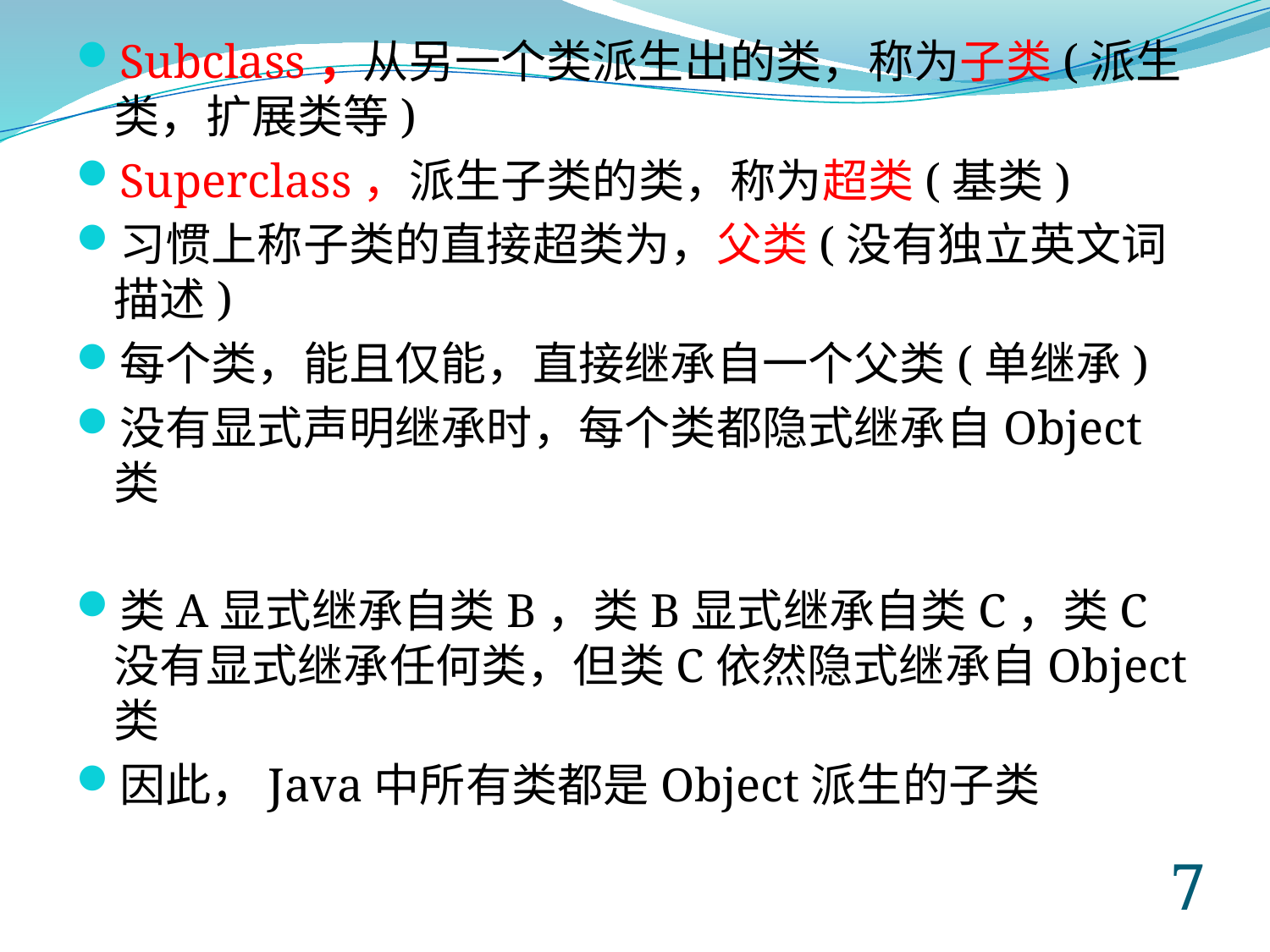

Subclass，从另一个类派生出的类，称为子类(派生类，扩展类等)
Superclass，派生子类的类，称为超类(基类)
习惯上称子类的直接超类为，父类(没有独立英文词描述)
每个类，能且仅能，直接继承自一个父类(单继承)
没有显式声明继承时，每个类都隐式继承自Object类

类A显式继承自类B，类B显式继承自类C，类C没有显式继承任何类，但类C依然隐式继承自Object类
因此，Java中所有类都是Object派生的子类

7